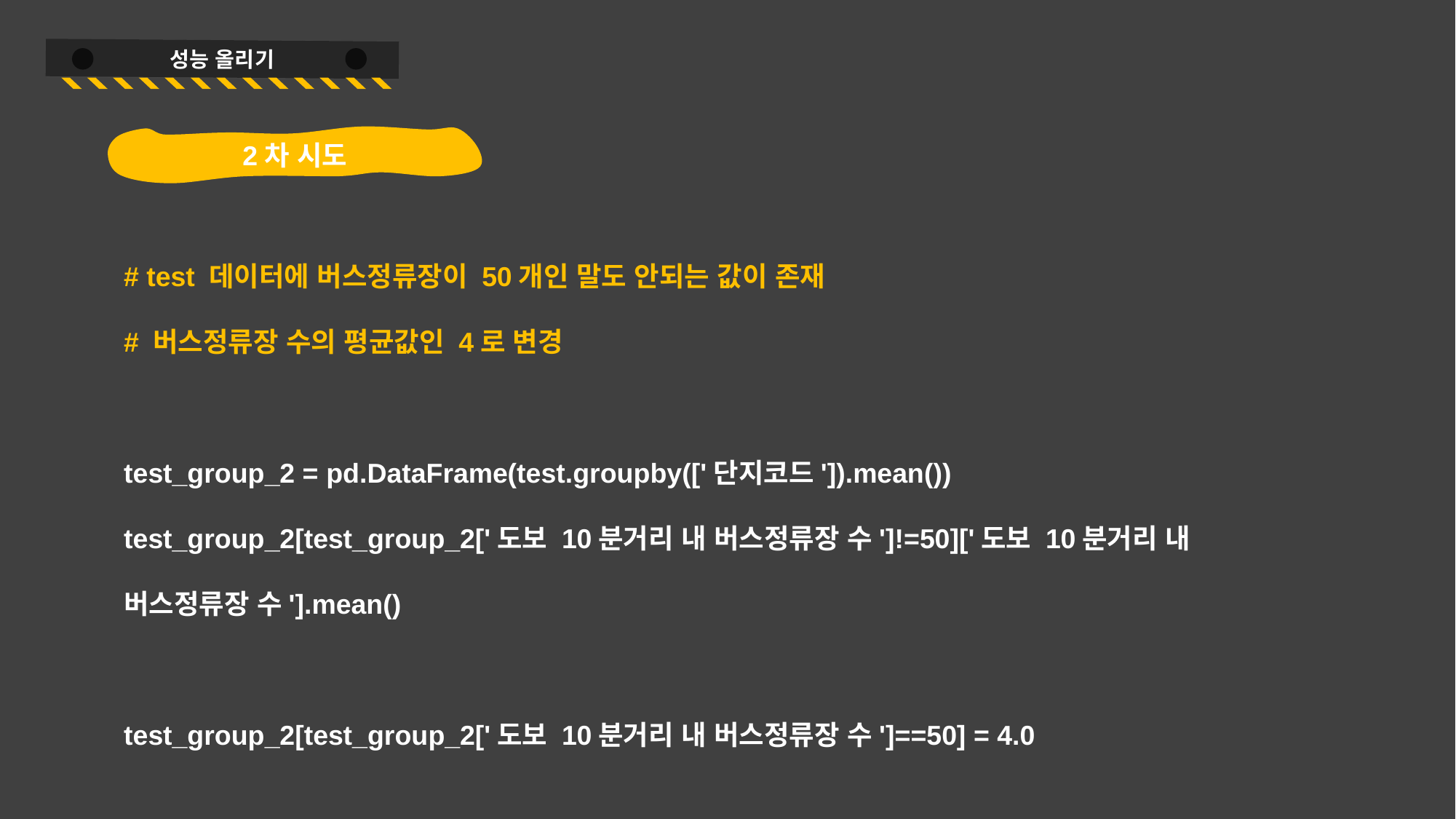

성능 올리기

2차 시도
# test 데이터에 버스정류장이 50개인 말도 안되는 값이 존재
# 버스정류장 수의 평균값인 4로 변경

test_group_2 = pd.DataFrame(test.groupby(['단지코드']).mean())
test_group_2[test_group_2['도보 10분거리 내 버스정류장 수']!=50]['도보 10분거리 내 버스정류장 수'].mean()

test_group_2[test_group_2['도보 10분거리 내 버스정류장 수']==50] = 4.0